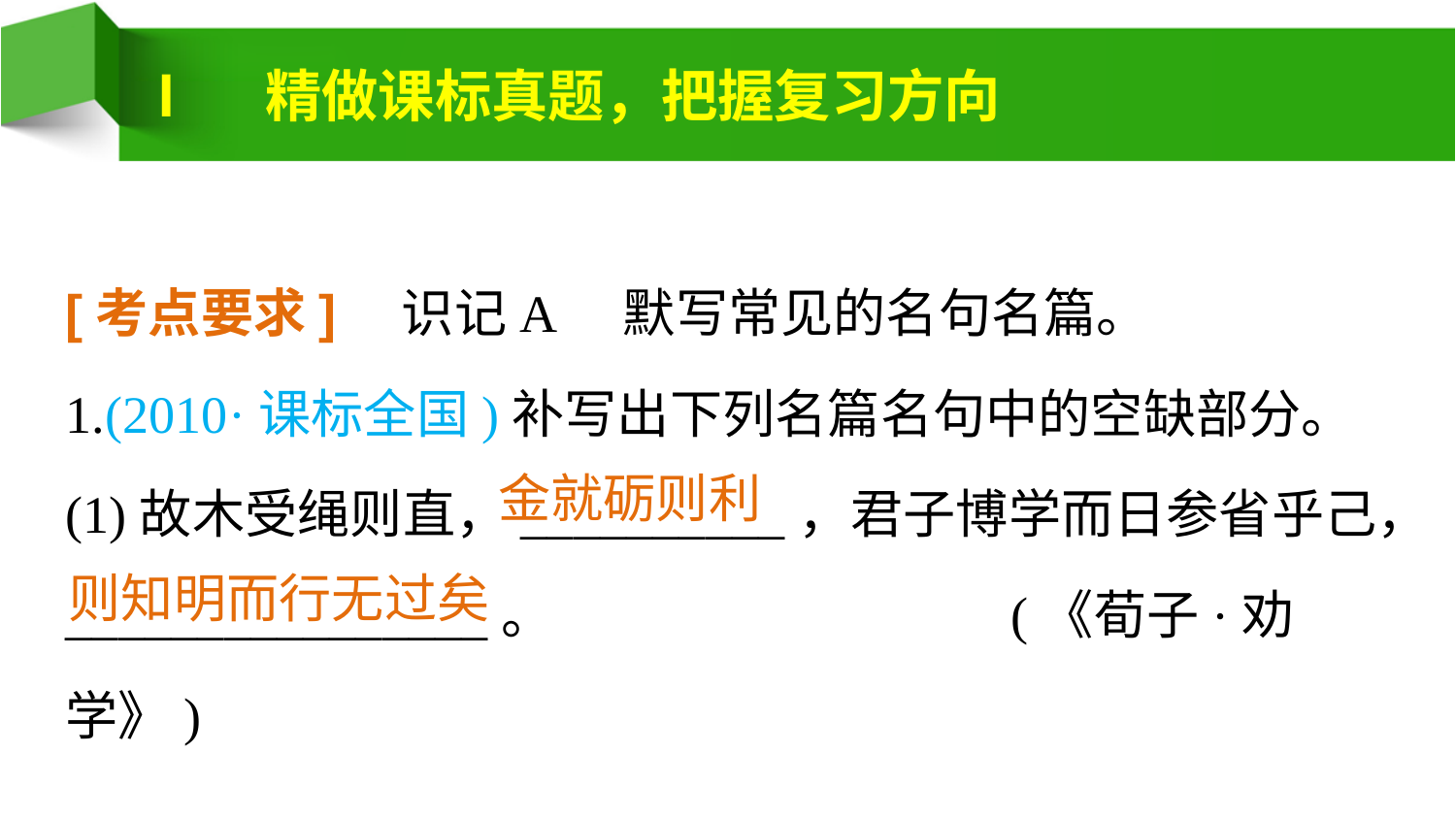

Ⅰ　精做课标真题，把握复习方向
[考点要求]　识记A　默写常见的名句名篇。
1.(2010·课标全国)补写出下列名篇名句中的空缺部分。
(1)故木受绳则直，__________，君子博学而日参省乎己，________________。                      	     (《荀子·劝学》)
金就砺则利
则知明而行无过矣